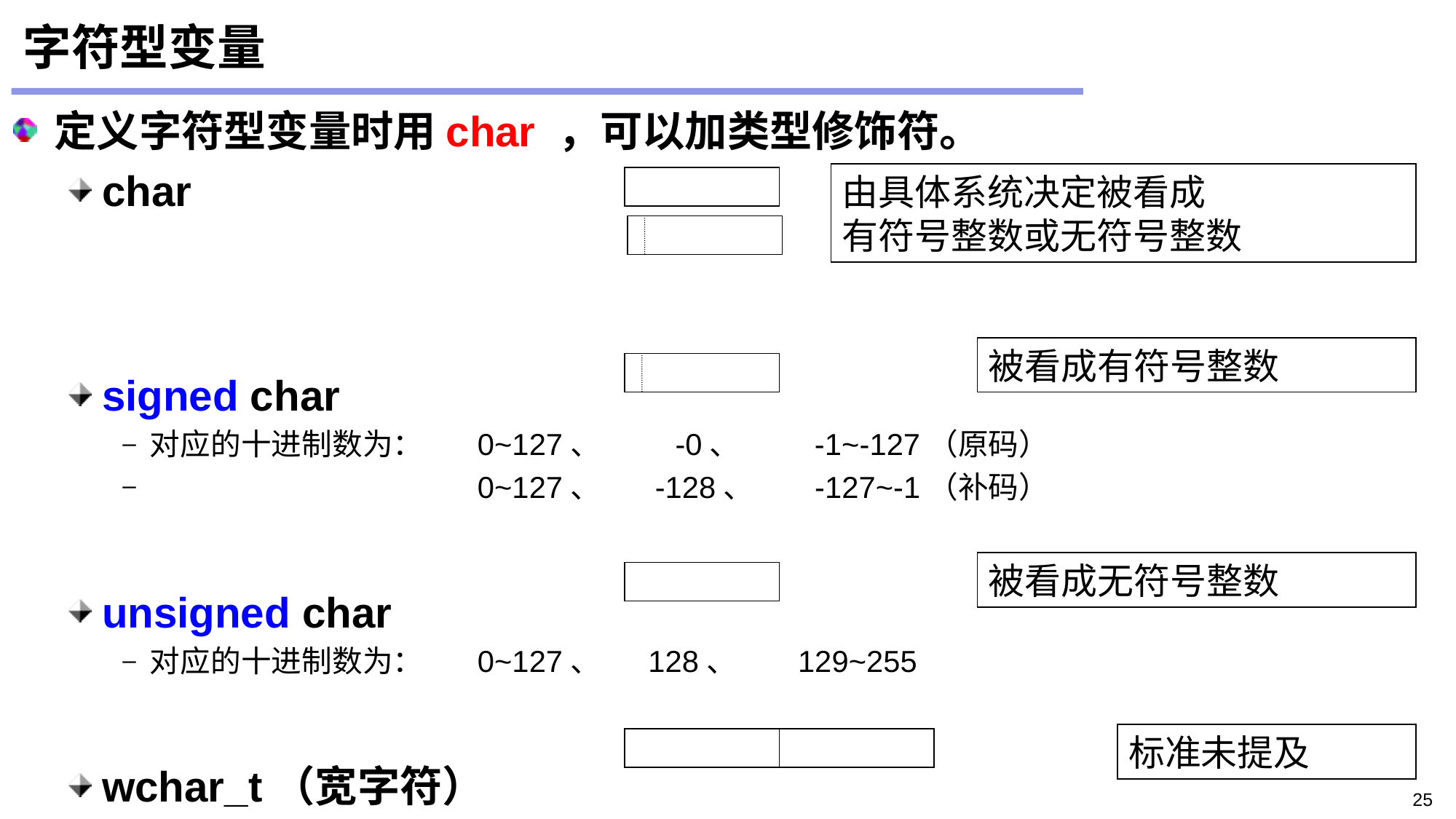

字符型变量
定义字符型变量时用char ，可以加类型修饰符。
char

signed char
对应的十进制数为：	0~127、          -0、          -1~-127（原码）
			0~127、       -128、        -127~-1（补码）

unsigned char
对应的十进制数为：	0~127、      128、        129~255

wchar_t（宽字符）
由具体系统决定被看成
有符号整数或无符号整数

被看成有符号整数

被看成无符号整数

标准未提及

25